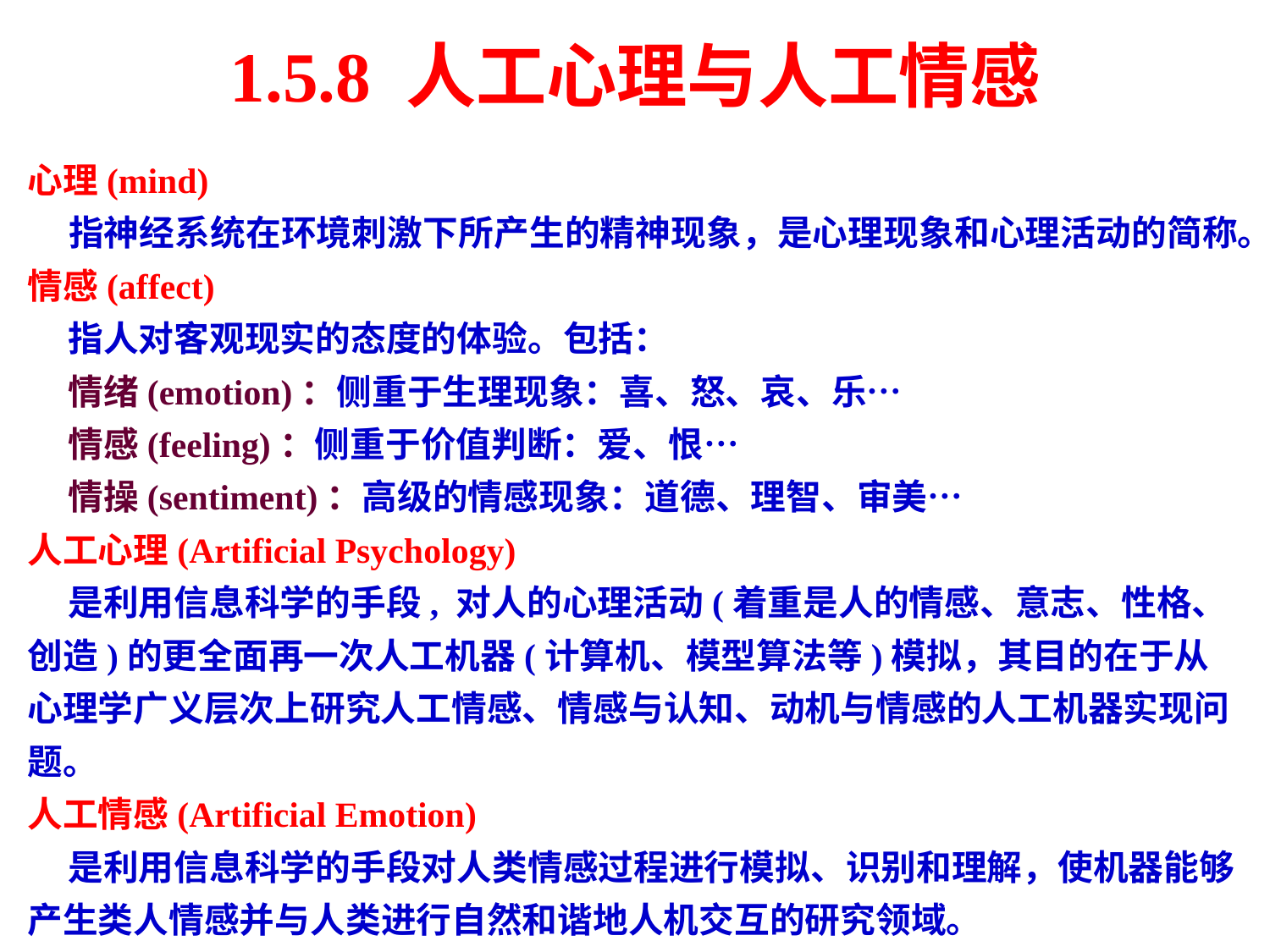

# 1.5.8 人工心理与人工情感
心理(mind)
    指神经系统在环境刺激下所产生的精神现象，是心理现象和心理活动的简称。
情感(affect)
    指人对客观现实的态度的体验。包括：
    情绪(emotion)：侧重于生理现象：喜、怒、哀、乐…
    情感(feeling)：侧重于价值判断：爱、恨…
    情操(sentiment)：高级的情感现象：道德、理智、审美…
人工心理(Artificial Psychology)
    是利用信息科学的手段, 对人的心理活动(着重是人的情感、意志、性格、创造)的更全面再一次人工机器(计算机、模型算法等)模拟，其目的在于从心理学广义层次上研究人工情感、情感与认知、动机与情感的人工机器实现问题。
人工情感(Artificial Emotion)
    是利用信息科学的手段对人类情感过程进行模拟、识别和理解，使机器能够产生类人情感并与人类进行自然和谐地人机交互的研究领域。
54